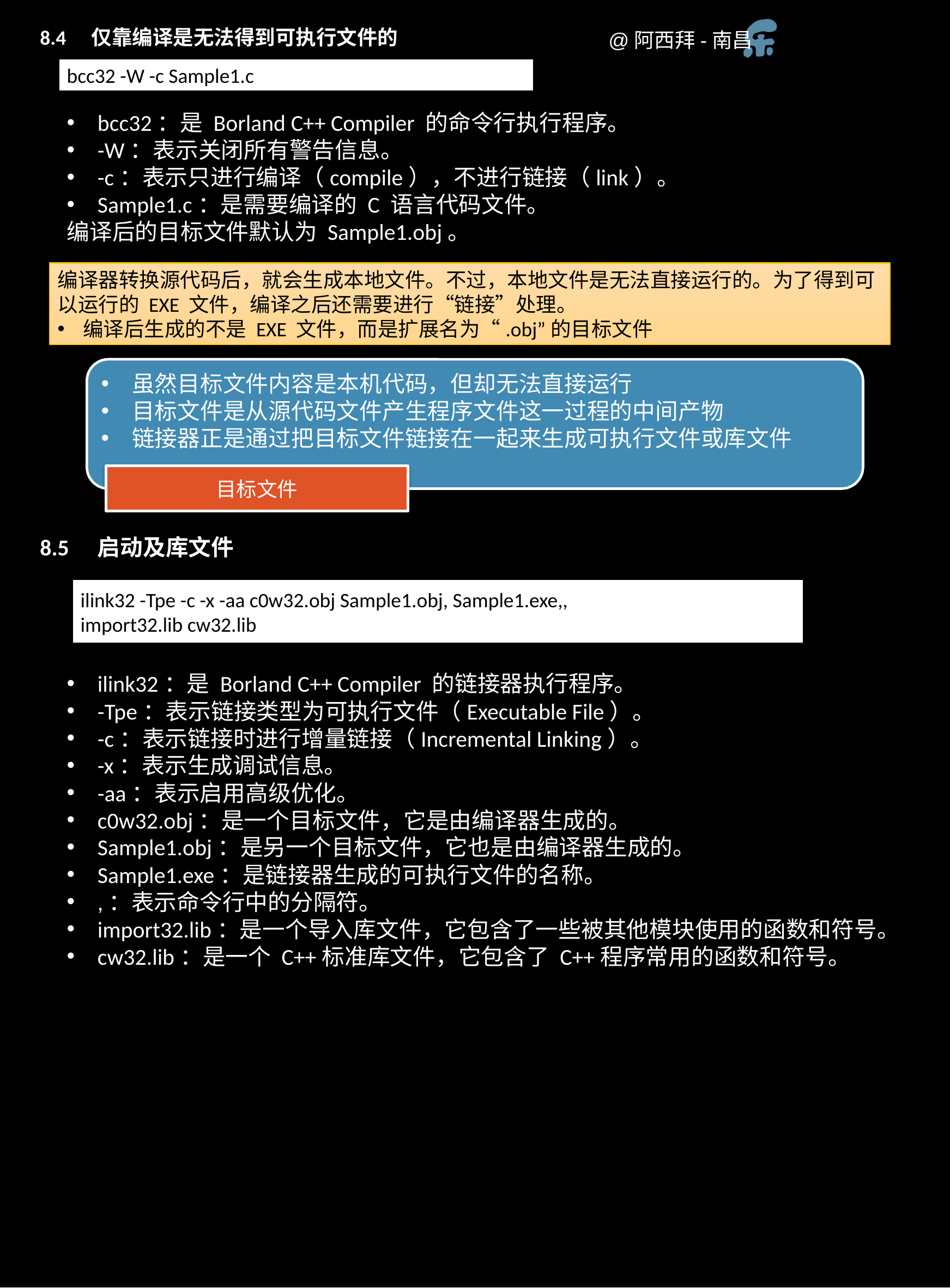

8.4　仅靠编译是无法得到可执行文件的
bcc32 -W -c Sample1.c
bcc32：是 Borland C++ Compiler 的命令行执行程序。
-W：表示关闭所有警告信息。
-c：表示只进行编译（compile），不进行链接（link）。
Sample1.c：是需要编译的 C 语言代码文件。
编译后的目标文件默认为 Sample1.obj。
编译器转换源代码后，就会生成本地文件。不过，本地文件是无法直接运行的。为了得到可以运行的 EXE 文件，编译之后还需要进行“链接”处理。
编译后生成的不是 EXE 文件，而是扩展名为“.obj”的目标文件
虽然目标文件内容是本机代码，但却无法直接运行
目标文件是从源代码文件产生程序文件这一过程的中间产物
链接器正是通过把目标文件链接在一起来生成可执行文件或库文件

目标文件
8.5　启动及库文件
ilink32 -Tpe -c -x -aa c0w32.obj Sample1.obj, Sample1.exe,,
import32.lib cw32.lib
ilink32：是 Borland C++ Compiler 的链接器执行程序。
-Tpe：表示链接类型为可执行文件（Executable File）。
-c：表示链接时进行增量链接（Incremental Linking）。
-x：表示生成调试信息。
-aa：表示启用高级优化。
c0w32.obj：是一个目标文件，它是由编译器生成的。
Sample1.obj：是另一个目标文件，它也是由编译器生成的。
Sample1.exe：是链接器生成的可执行文件的名称。
,：表示命令行中的分隔符。
import32.lib：是一个导入库文件，它包含了一些被其他模块使用的函数和符号。
cw32.lib：是一个 C++标准库文件，它包含了 C++程序常用的函数和符号。